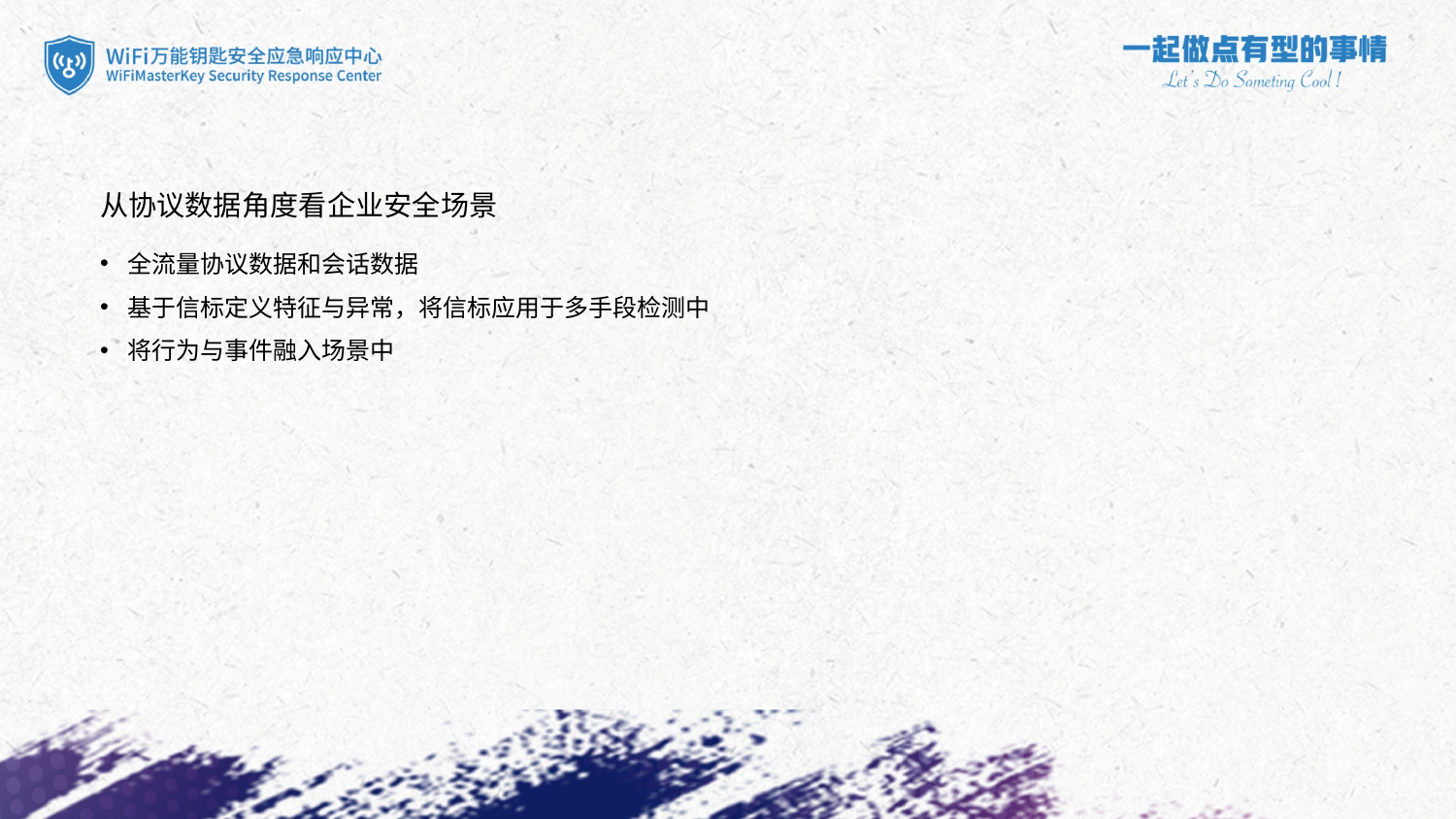

从协议数据角度看企业安全场景
全流量协议数据和会话数据
基于信标定义特征与异常，将信标应用于多手段检测中
将行为与事件融入场景中